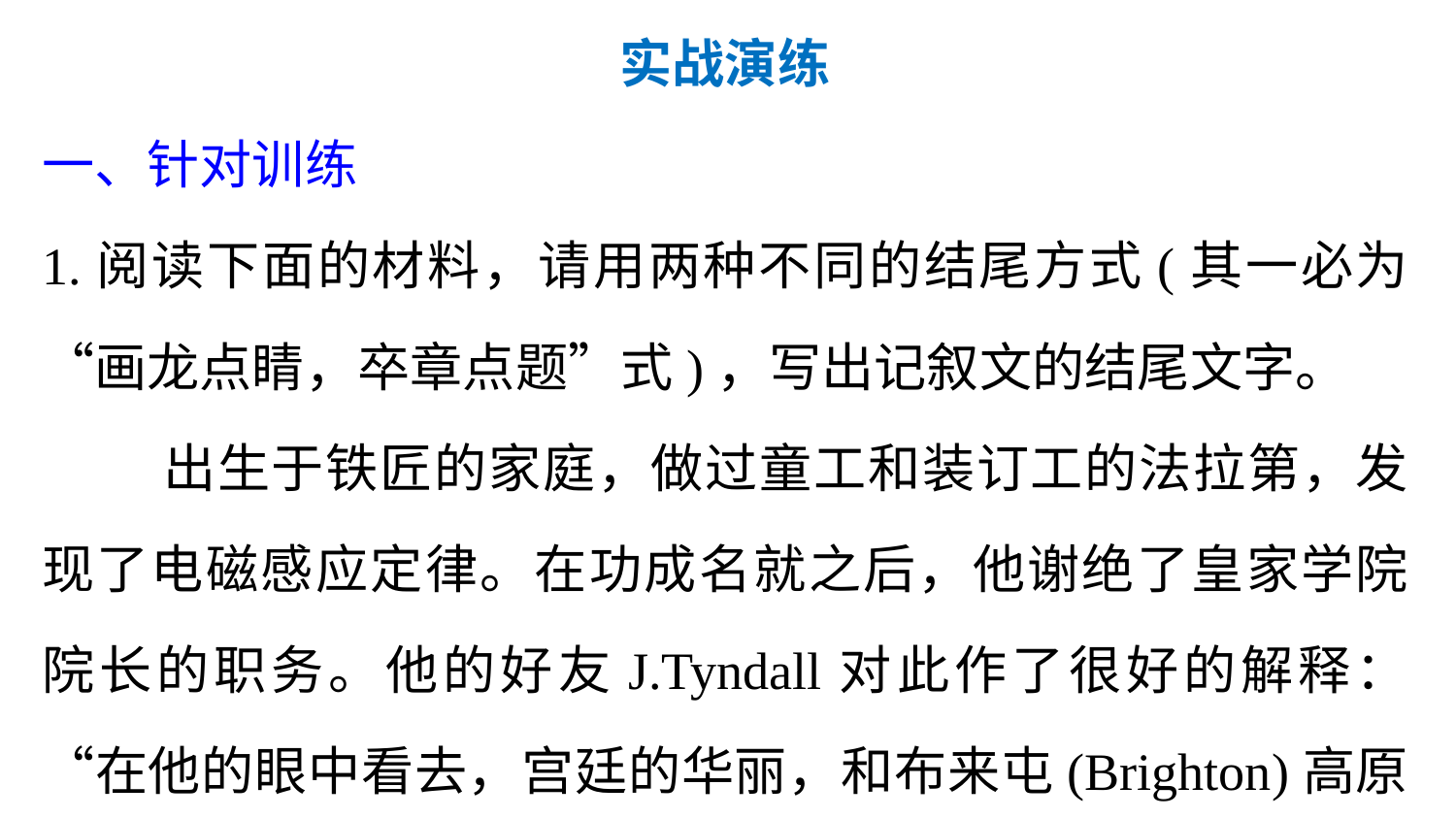

实战演练
一、针对训练
1.阅读下面的材料，请用两种不同的结尾方式(其一必为“画龙点睛，卒章点题”式)，写出记叙文的结尾文字。
        出生于铁匠的家庭，做过童工和装订工的法拉第，发现了电磁感应定律。在功成名就之后，他谢绝了皇家学院院长的职务。他的好友J.Tyndall对此作了很好的解释：“在他的眼中看去，宫廷的华丽，和布来屯(Brighton)高原上面